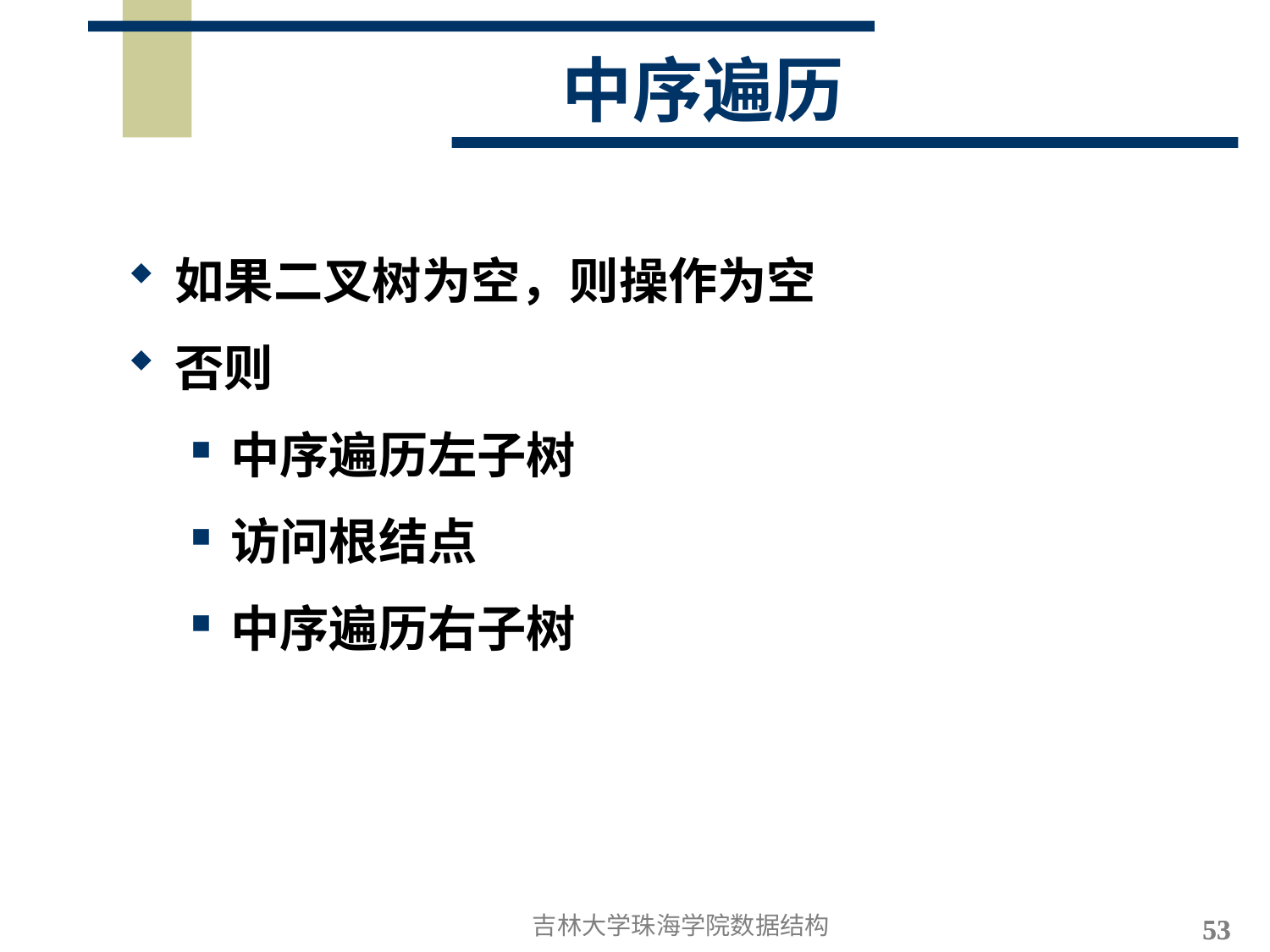

# 中序遍历
如果二叉树为空，则操作为空
否则
中序遍历左子树
访问根结点
中序遍历右子树
53
吉林大学珠海学院数据结构